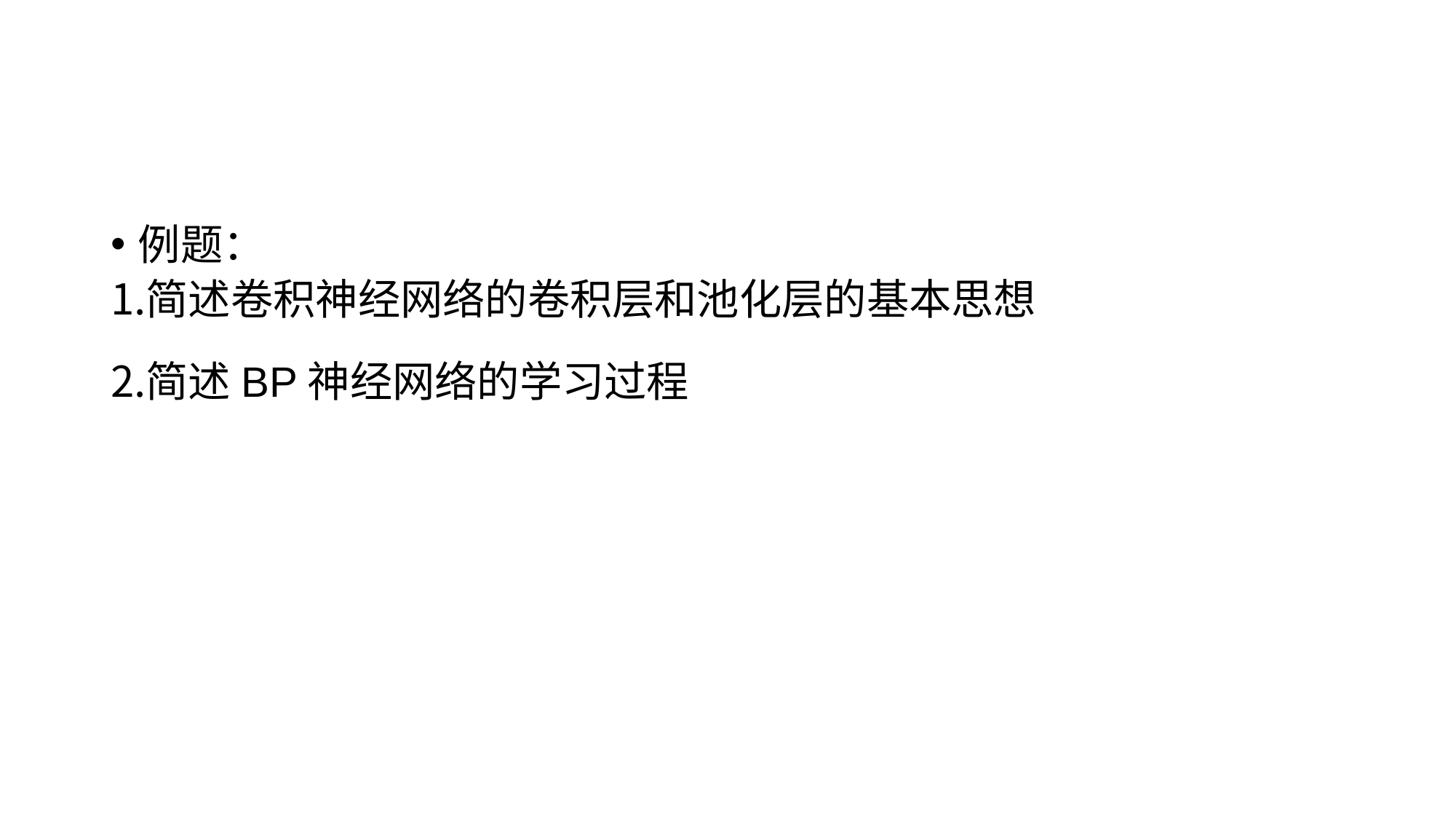

#
例题：
简述卷积神经网络的卷积层和池化层的基本思想
简述BP神经网络的学习过程